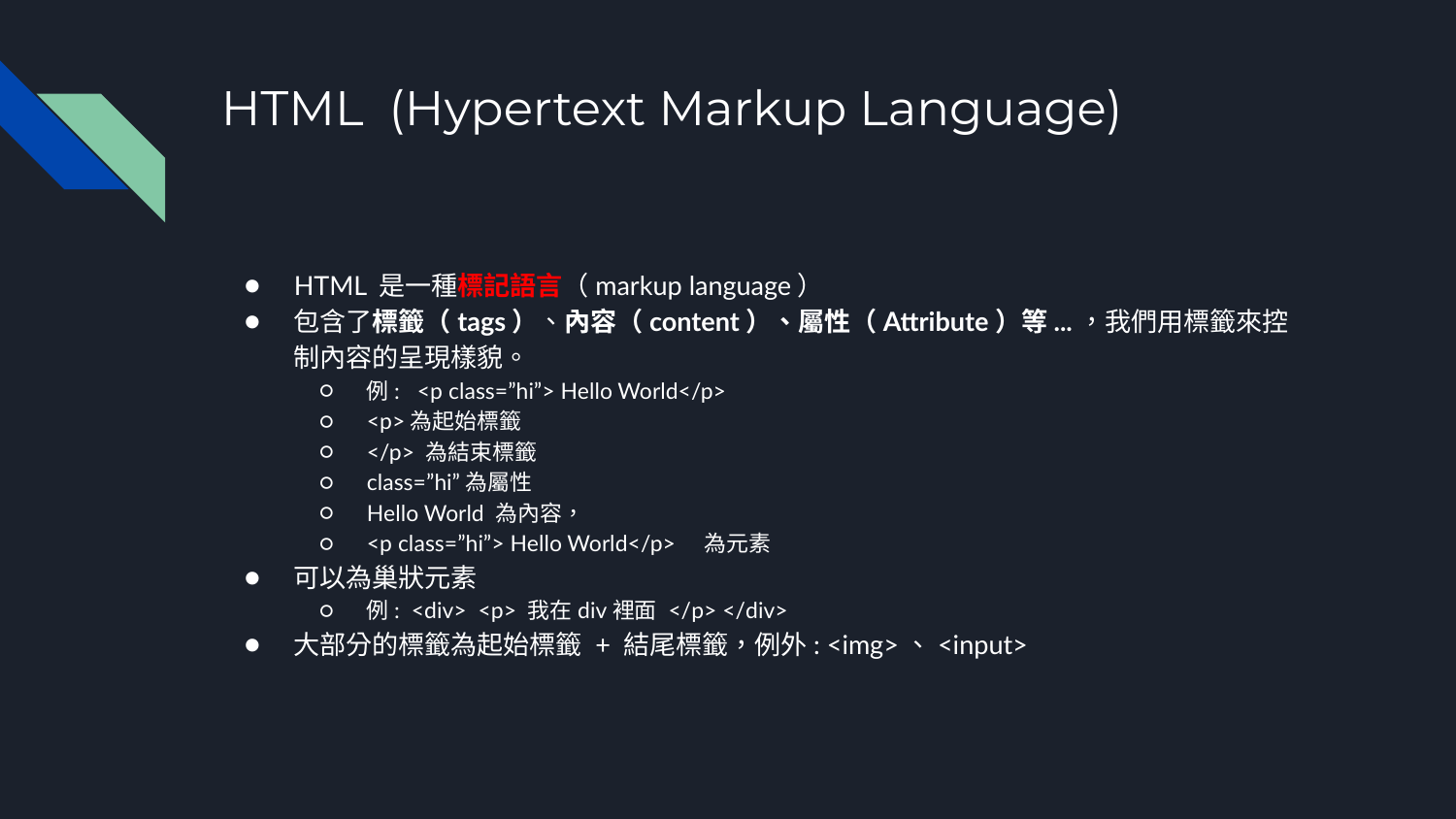

# HTML  (Hypertext Markup Language)
HTML 是一種標記語言（markup language）
包含了標籤（tags）、內容（content）、屬性（Attribute）等...，我們用標籤來控制內容的呈現樣貌。
例:   <p class=”hi”> Hello World</p>
<p>為起始標籤
</p> 為結束標籤
class=”hi”為屬性
Hello World 為內容，
<p class=”hi”> Hello World</p>    為元素
可以為巢狀元素
例:  <div>  <p> 我在div裡面 </p> </div>
大部分的標籤為起始標籤 + 結尾標籤，例外: <img>、<input>